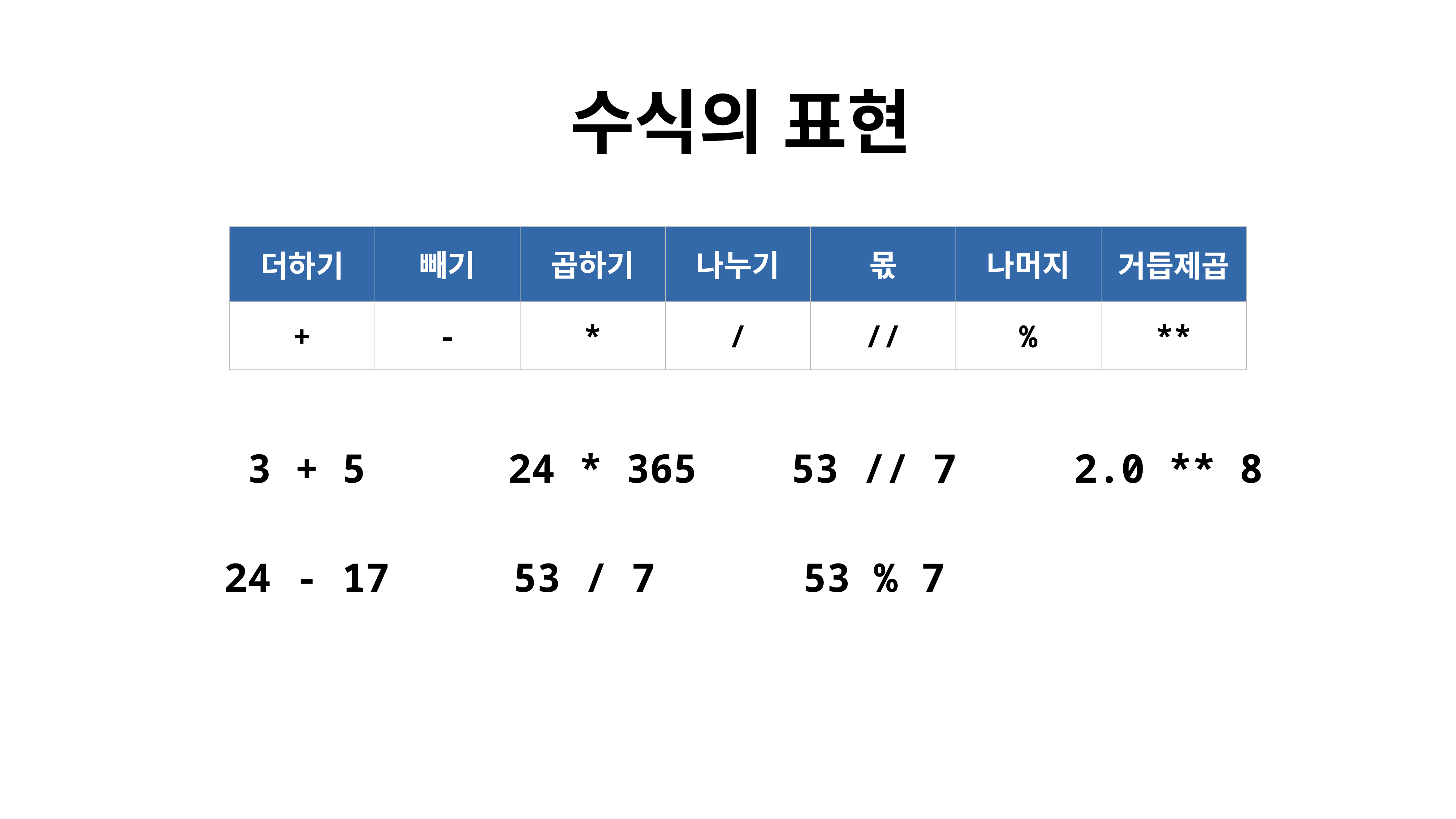

수식의 표현
| 더하기 | 빼기 | 곱하기 | 나누기 | 몫 | 나머지 | 거듭제곱 |
| --- | --- | --- | --- | --- | --- | --- |
| + | - | \* | / | // | % | \*\* |
3 + 5
24 * 365
53 // 7
2.0 ** 8
24 - 17
53 / 7
53 % 7